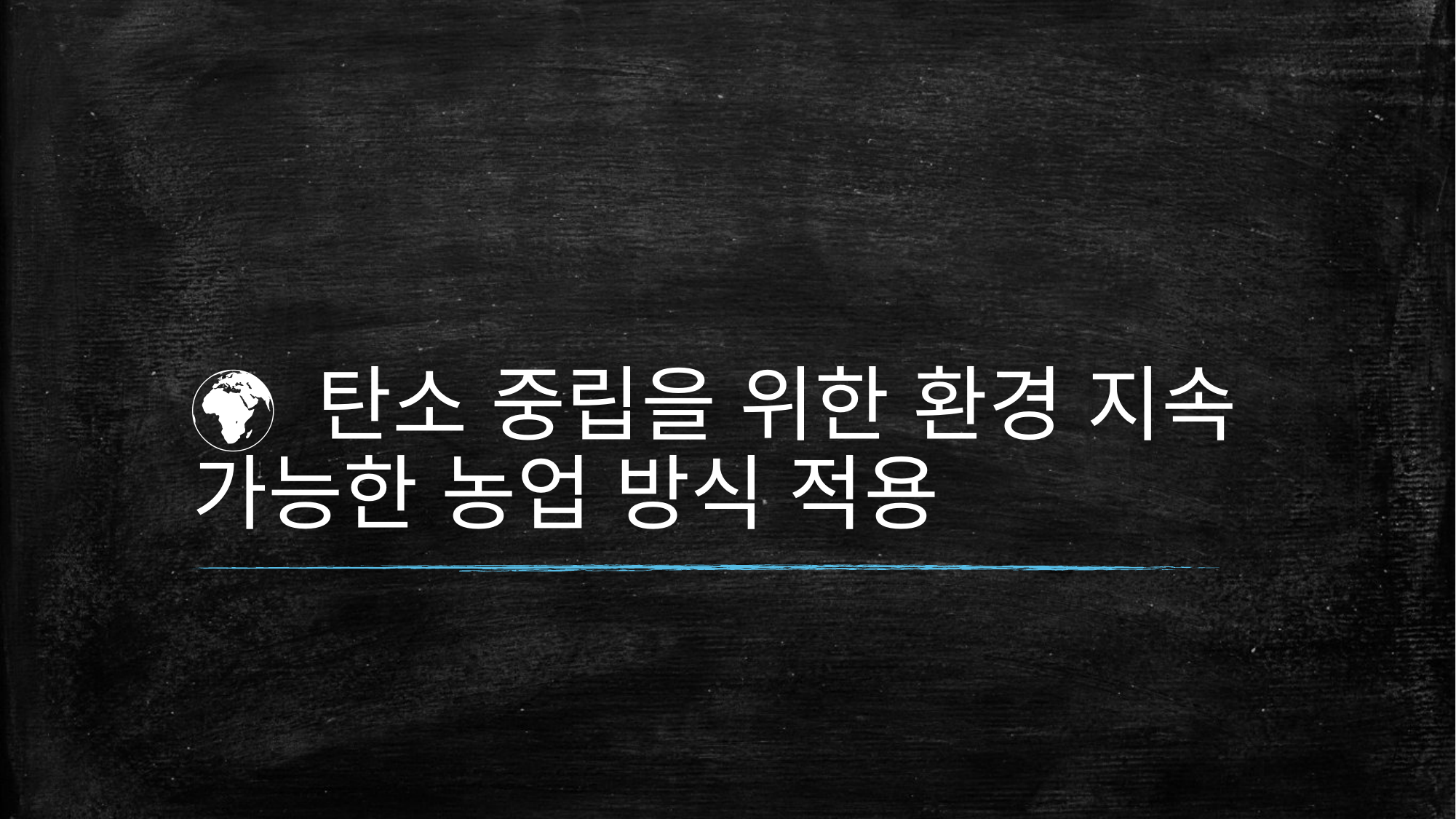

# 🌍 탄소 중립을 위한 환경 지속 가능한 농업 방식 적용